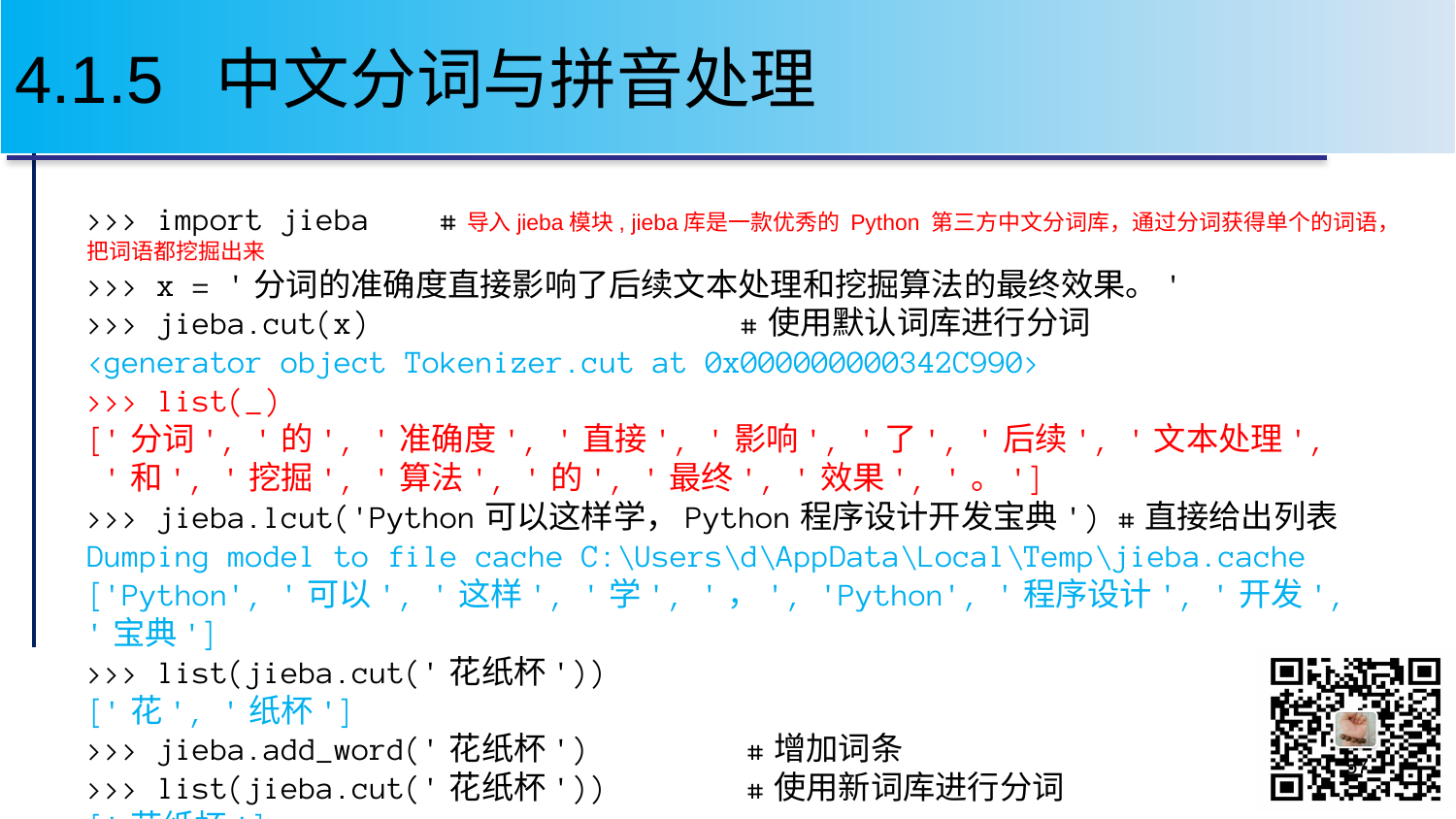

# 4.1.5  中文分词与拼音处理
>>> import jieba    #导入jieba模块, jieba库是一款优秀的 Python 第三方中文分词库，通过分词获得单个的词语，把词语都挖掘出来
>>> x = '分词的准确度直接影响了后续文本处理和挖掘算法的最终效果。'
>>> jieba.cut(x)                     #使用默认词库进行分词
<generator object Tokenizer.cut at 0x000000000342C990>
>>> list(_)
['分词', '的', '准确度', '直接', '影响', '了', '后续', '文本处理', '和', '挖掘', '算法', '的', '最终', '效果', '。']
>>> jieba.lcut('Python可以这样学，Python程序设计开发宝典') #直接给出列表
Dumping model to file cache C:\Users\d\AppData\Local\Temp\jieba.cache
['Python', '可以', '这样', '学', '，', 'Python', '程序设计', '开发', '宝典']
>>> list(jieba.cut('花纸杯'))
['花', '纸杯']
>>> jieba.add_word('花纸杯')         #增加词条
>>> list(jieba.cut('花纸杯'))        #使用新词库进行分词
['花纸杯']
57